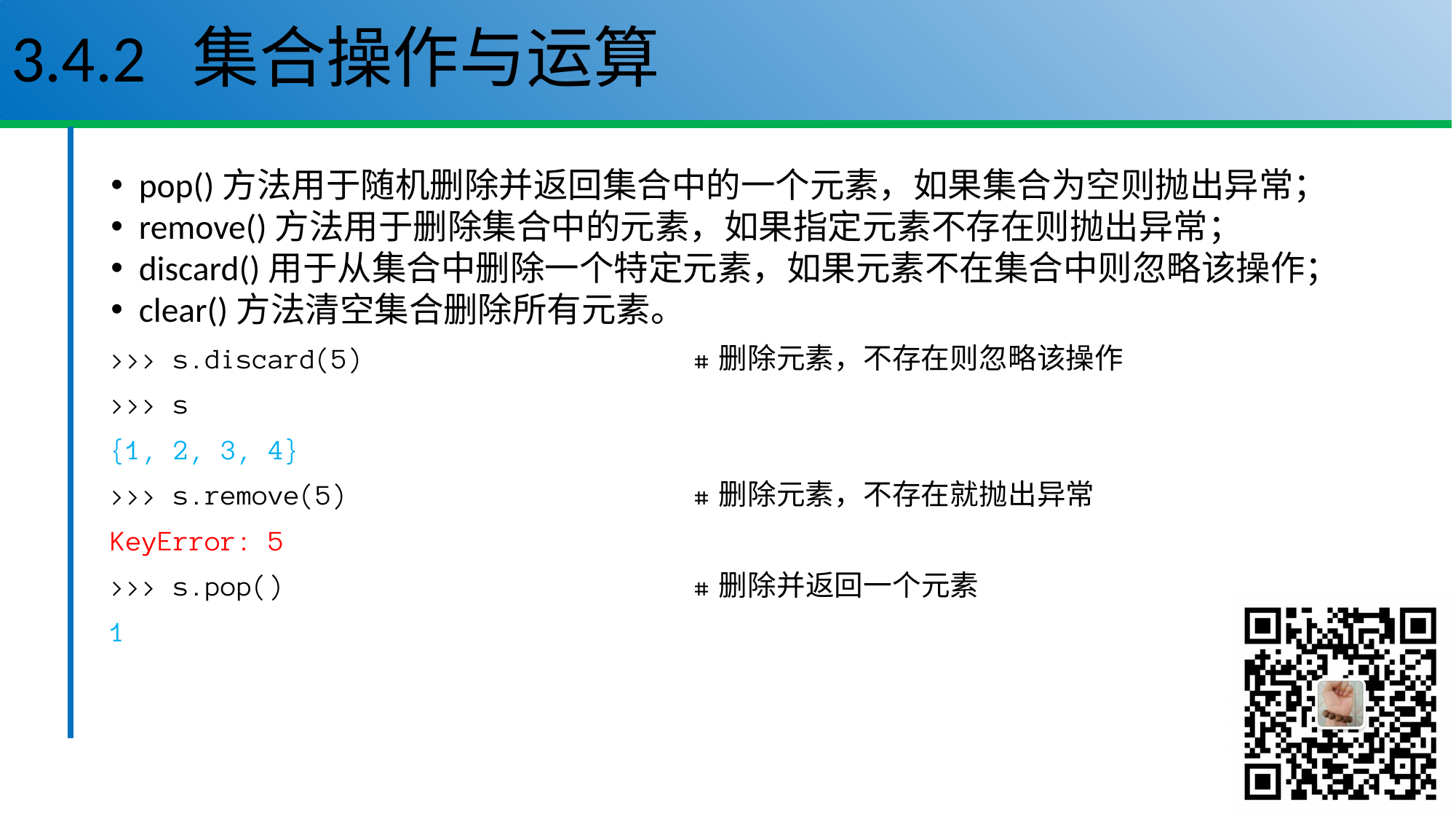

# 3.4.2  集合操作与运算
pop()方法用于随机删除并返回集合中的一个元素，如果集合为空则抛出异常；
remove()方法用于删除集合中的元素，如果指定元素不存在则抛出异常；
discard()用于从集合中删除一个特定元素，如果元素不在集合中则忽略该操作；
clear()方法清空集合删除所有元素。
>>> s.discard(5)                     #删除元素，不存在则忽略该操作
>>> s
{1, 2, 3, 4}
>>> s.remove(5)                      #删除元素，不存在就抛出异常
KeyError: 5
>>> s.pop()                          #删除并返回一个元素
1
69